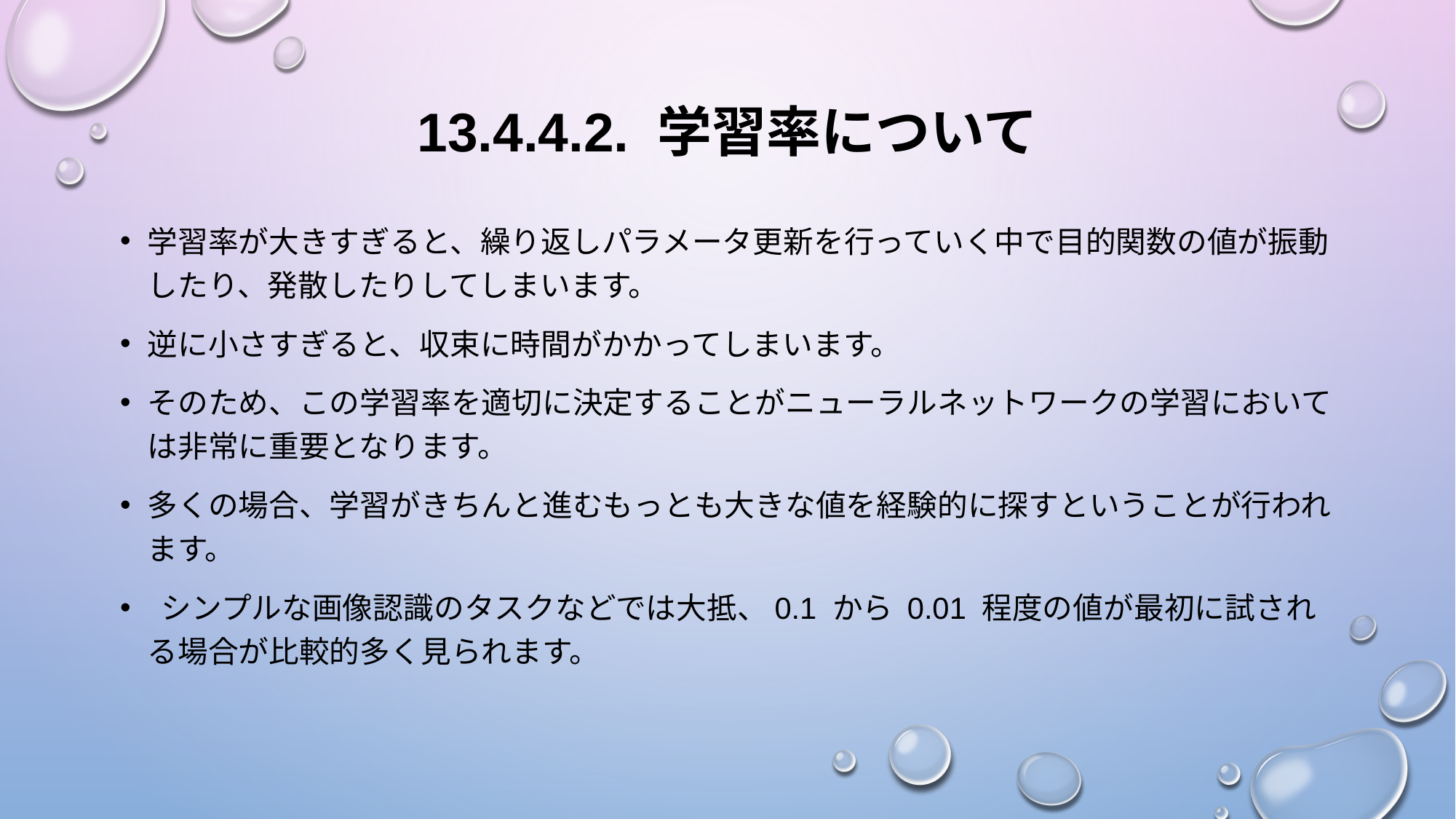

# 13.4.4.2. 学習率について
学習率が大きすぎると、繰り返しパラメータ更新を行っていく中で目的関数の値が振動したり、発散したりしてしまいます。
逆に小さすぎると、収束に時間がかかってしまいます。
そのため、この学習率を適切に決定することがニューラルネットワークの学習においては非常に重要となります。
多くの場合、学習がきちんと進むもっとも大きな値を経験的に探すということが行われます。
 シンプルな画像認識のタスクなどでは大抵、0.1 から 0.01 程度の値が最初に試される場合が比較的多く見られます。